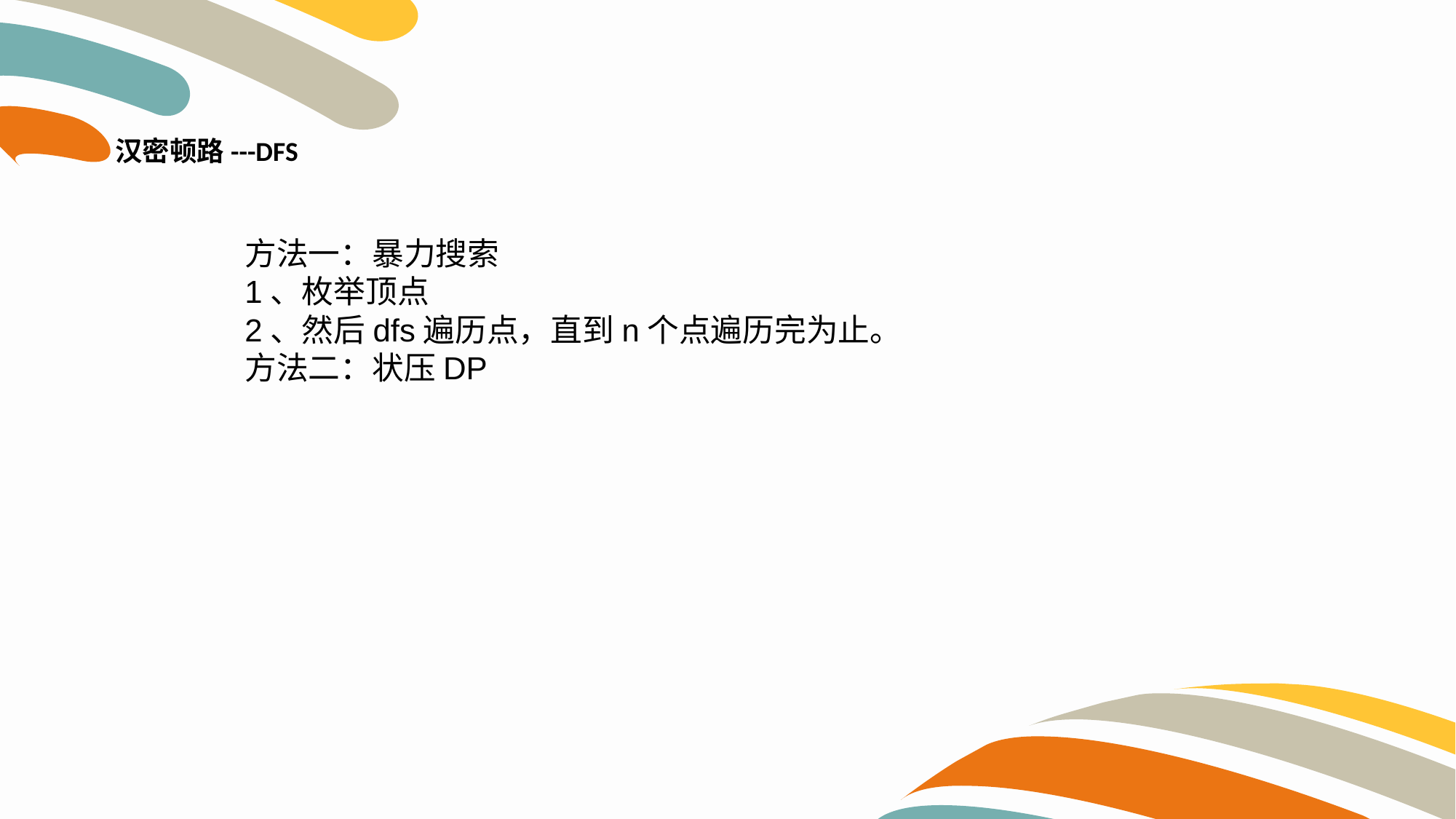

汉密顿路---DFS
方法一：暴力搜索
1、枚举顶点
2、然后dfs遍历点，直到n个点遍历完为止。
方法二：状压DP